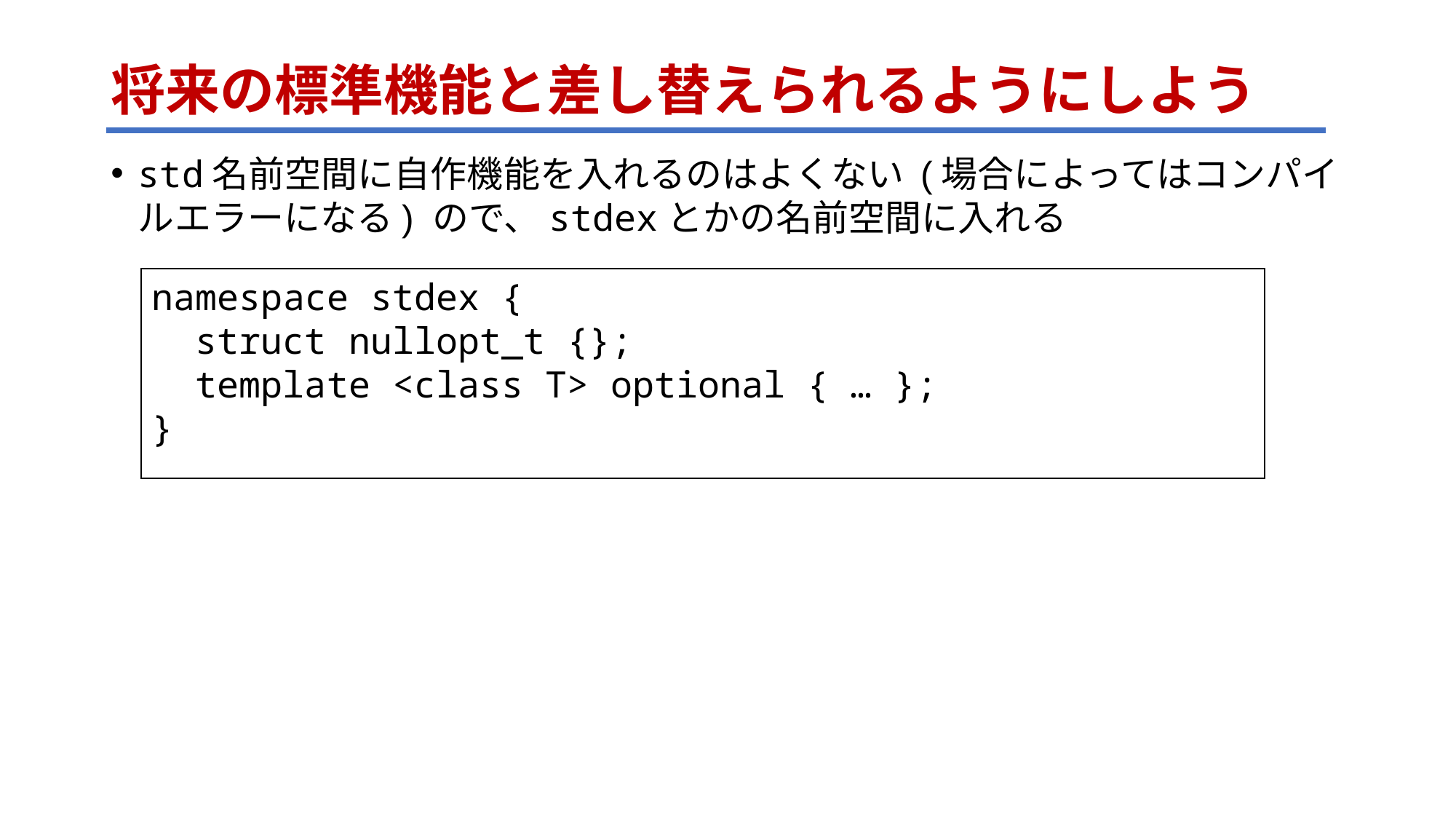

# 将来の標準機能と差し替えられるようにしよう
std名前空間に自作機能を入れるのはよくない (場合によってはコンパイルエラーになる) ので、stdexとかの名前空間に入れる
namespace stdex {
  struct nullopt_t {};
  template <class T> optional { … };
}